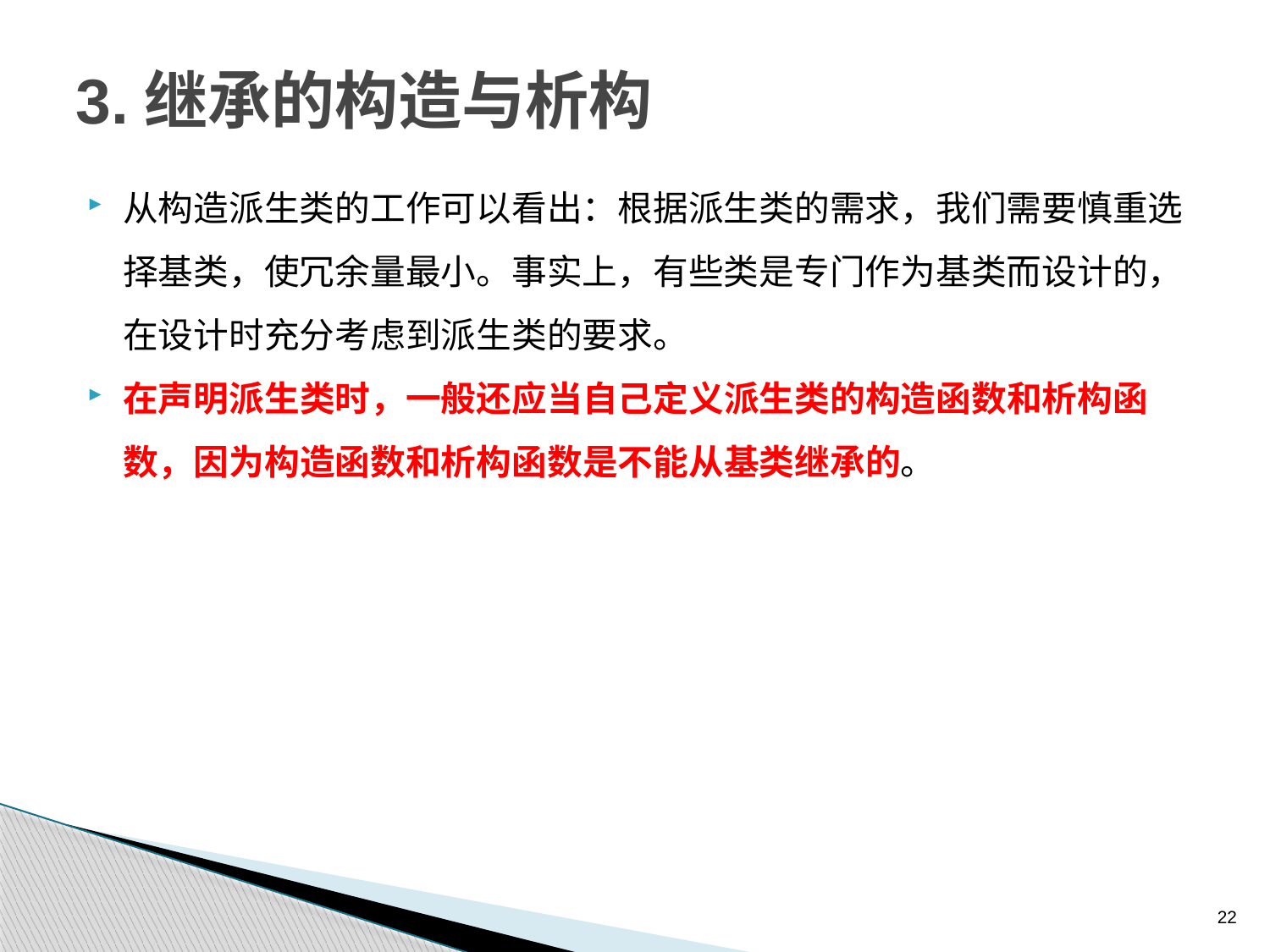

# 3.继承的构造与析构
从构造派生类的工作可以看出：根据派生类的需求，我们需要慎重选择基类，使冗余量最小。事实上，有些类是专门作为基类而设计的，在设计时充分考虑到派生类的要求。
在声明派生类时，一般还应当自己定义派生类的构造函数和析构函数，因为构造函数和析构函数是不能从基类继承的。

22